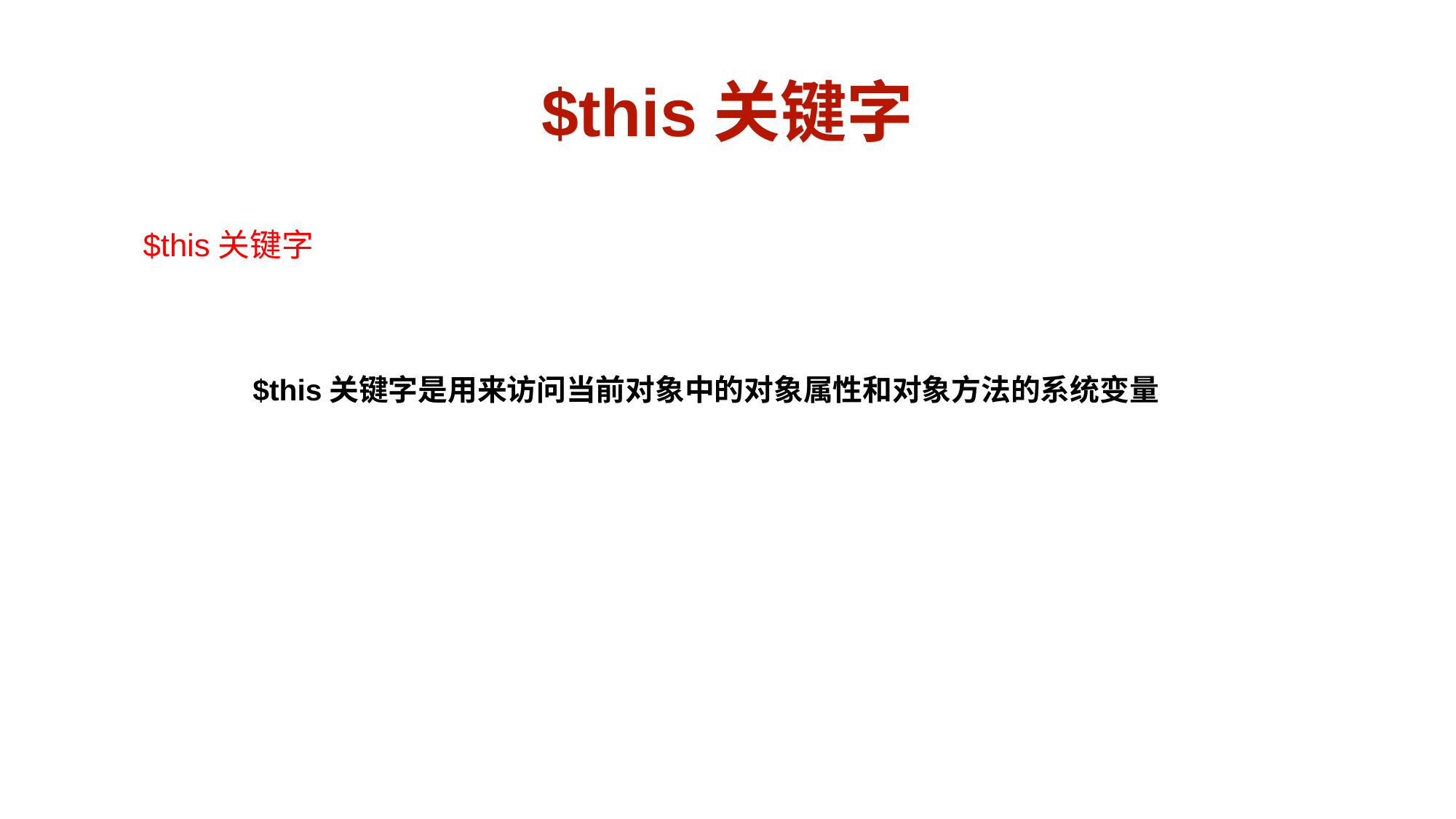

# $this关键字
$this关键字
$this关键字是用来访问当前对象中的对象属性和对象方法的系统变量